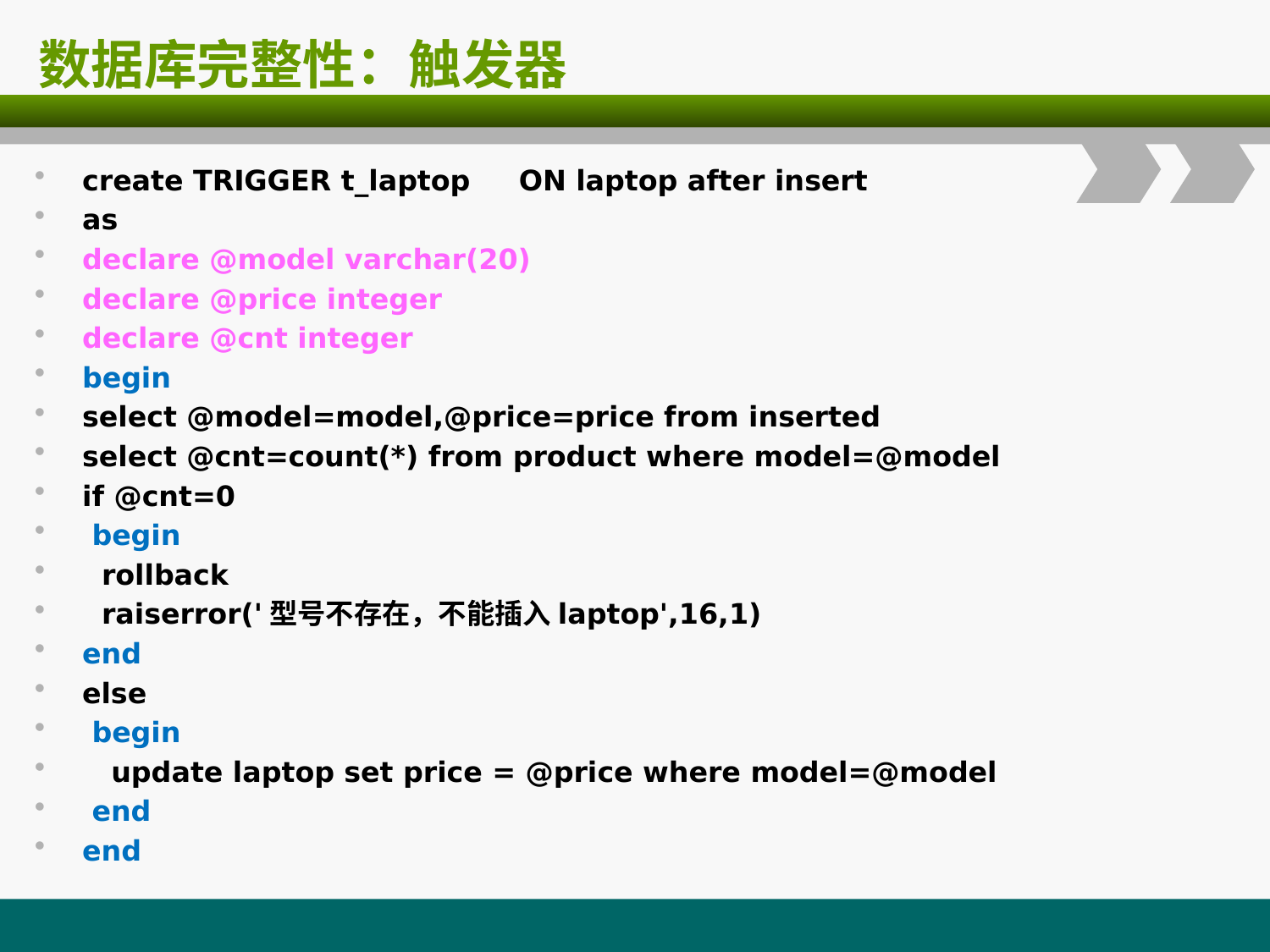

# 数据库完整性：触发器
create TRIGGER t_laptop     ON laptop after insert
as
declare @model varchar(20)
declare @price integer
declare @cnt integer
begin
select @model=model,@price=price from inserted
select @cnt=count(*) from product where model=@model
if @cnt=0
 begin
  rollback
  raiserror('型号不存在，不能插入laptop',16,1)
end
else
 begin
   update laptop set price = @price where model=@model
 end
end